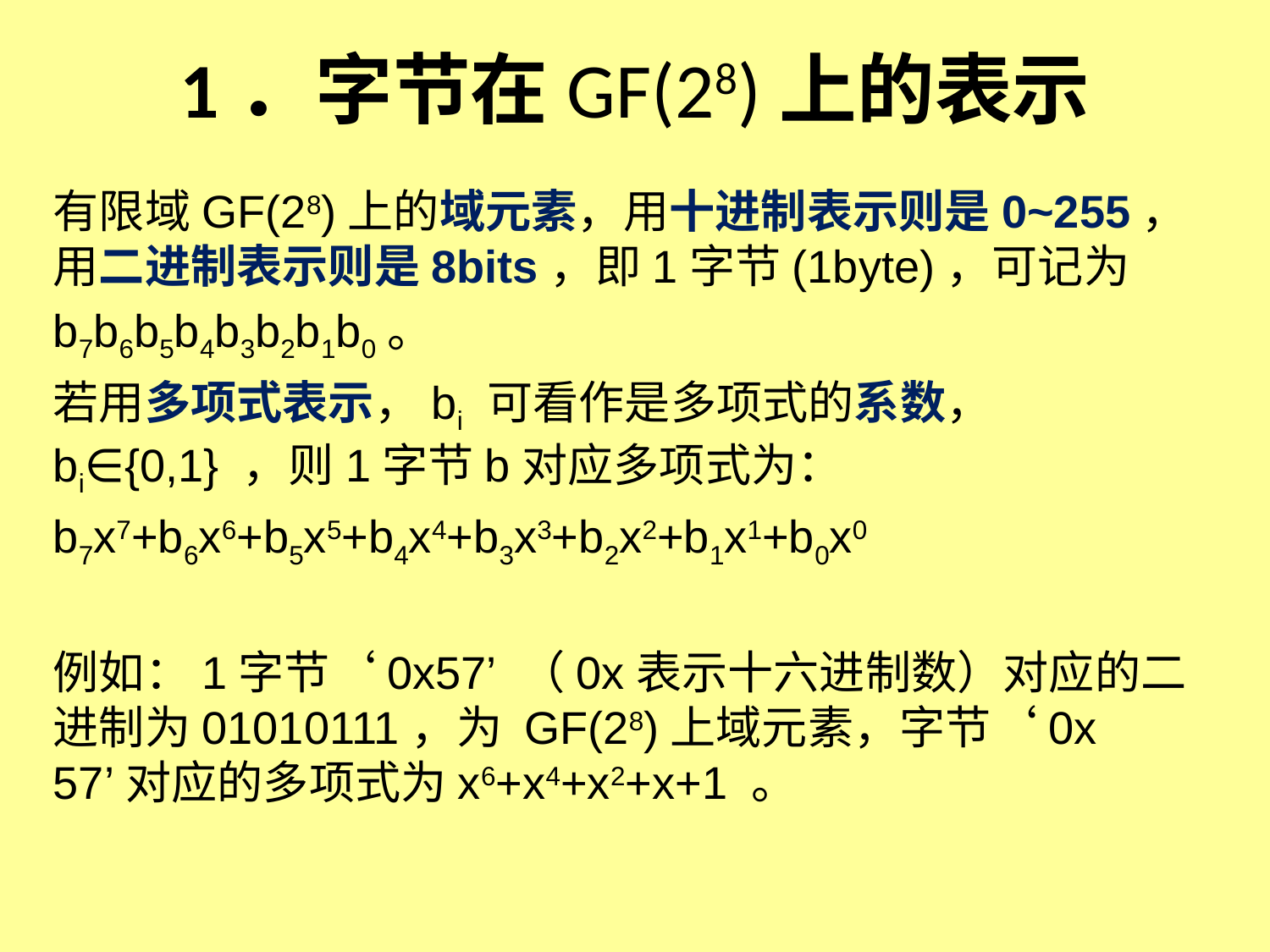

# 1．字节在GF(28)上的表示
有限域GF(28)上的域元素，用十进制表示则是0~255，用二进制表示则是8bits，即1字节(1byte)，可记为
b7b6b5b4b3b2b1b0。
若用多项式表示，bi 可看作是多项式的系数， bi∈{0,1} ，则1字节b对应多项式为：
b7x7+b6x6+b5x5+b4x4+b3x3+b2x2+b1x1+b0x0

例如：1字节‘0x57’ （0x表示十六进制数）对应的二进制为01010111，为 GF(28)上域元素，字节‘0x 57’对应的多项式为x6+x4+x2+x+1 。